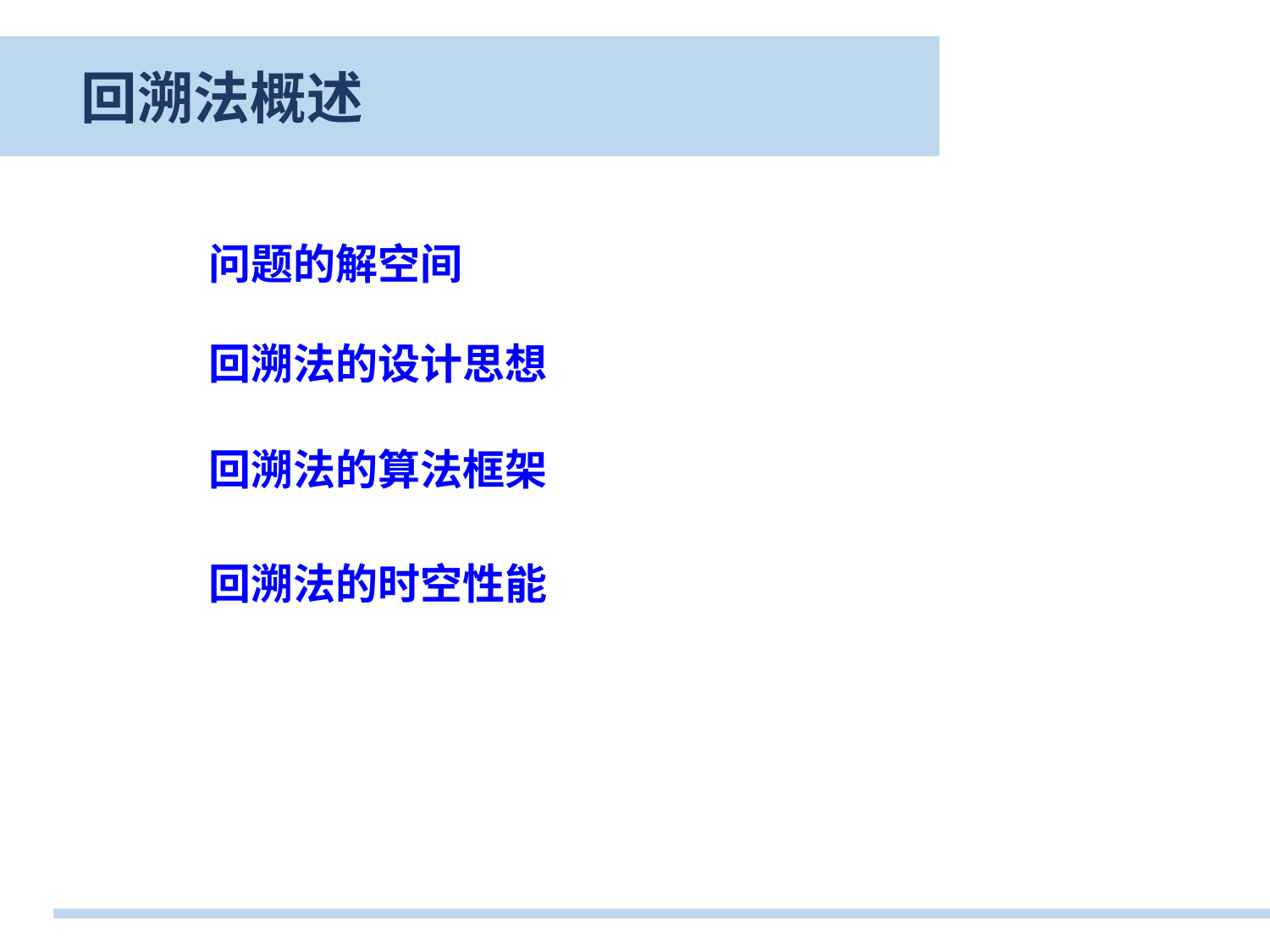

回溯法概述
问题的解空间
回溯法的设计思想
回溯法的算法框架
回溯法的时空性能